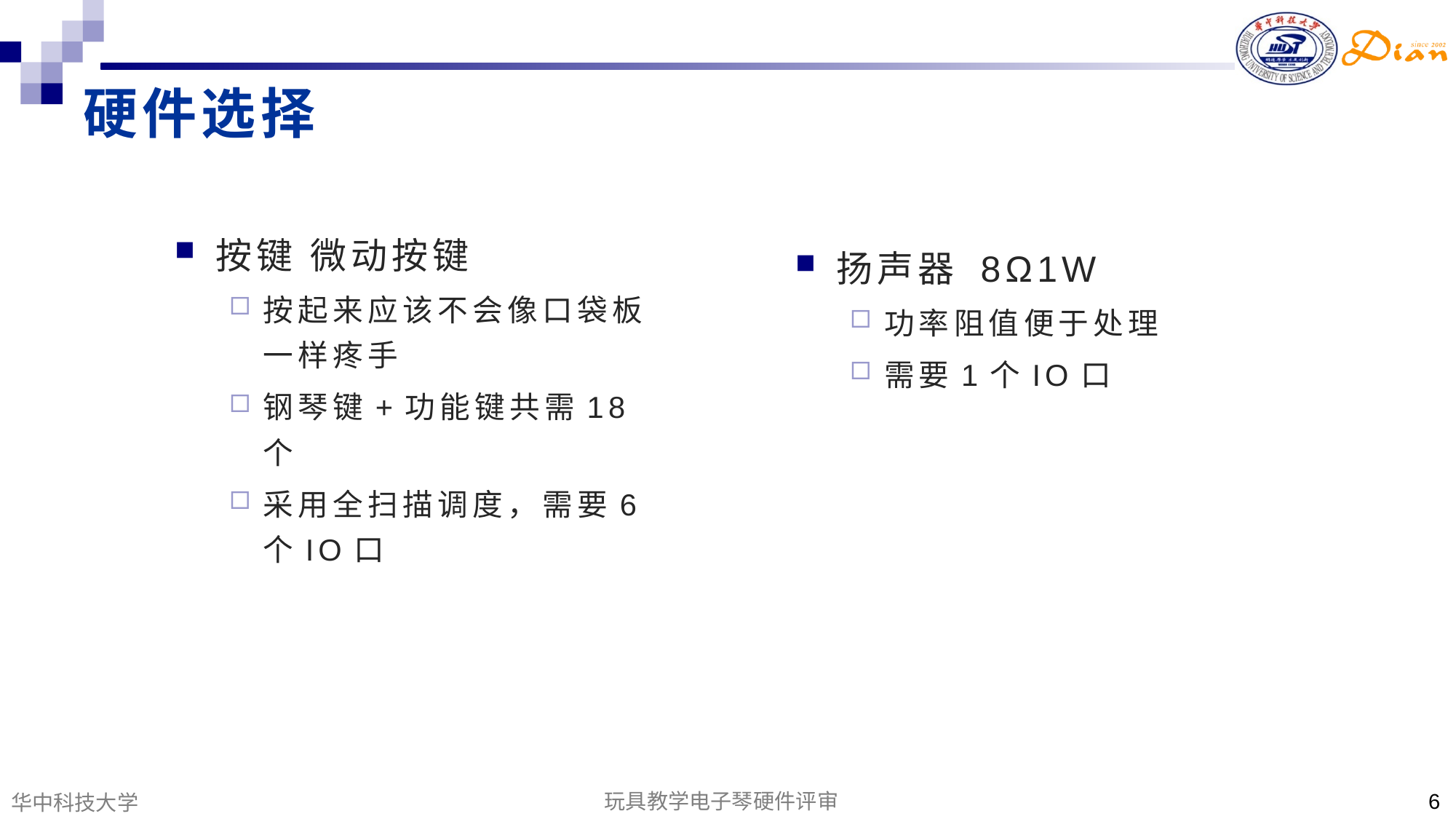

# 硬件选择
按键 微动按键
按起来应该不会像口袋板一样疼手
钢琴键+功能键共需18个
采用全扫描调度，需要6个IO口
扬声器 8Ω1W
功率阻值便于处理
需要1个IO口
玩具教学电子琴硬件评审
6
华中科技大学